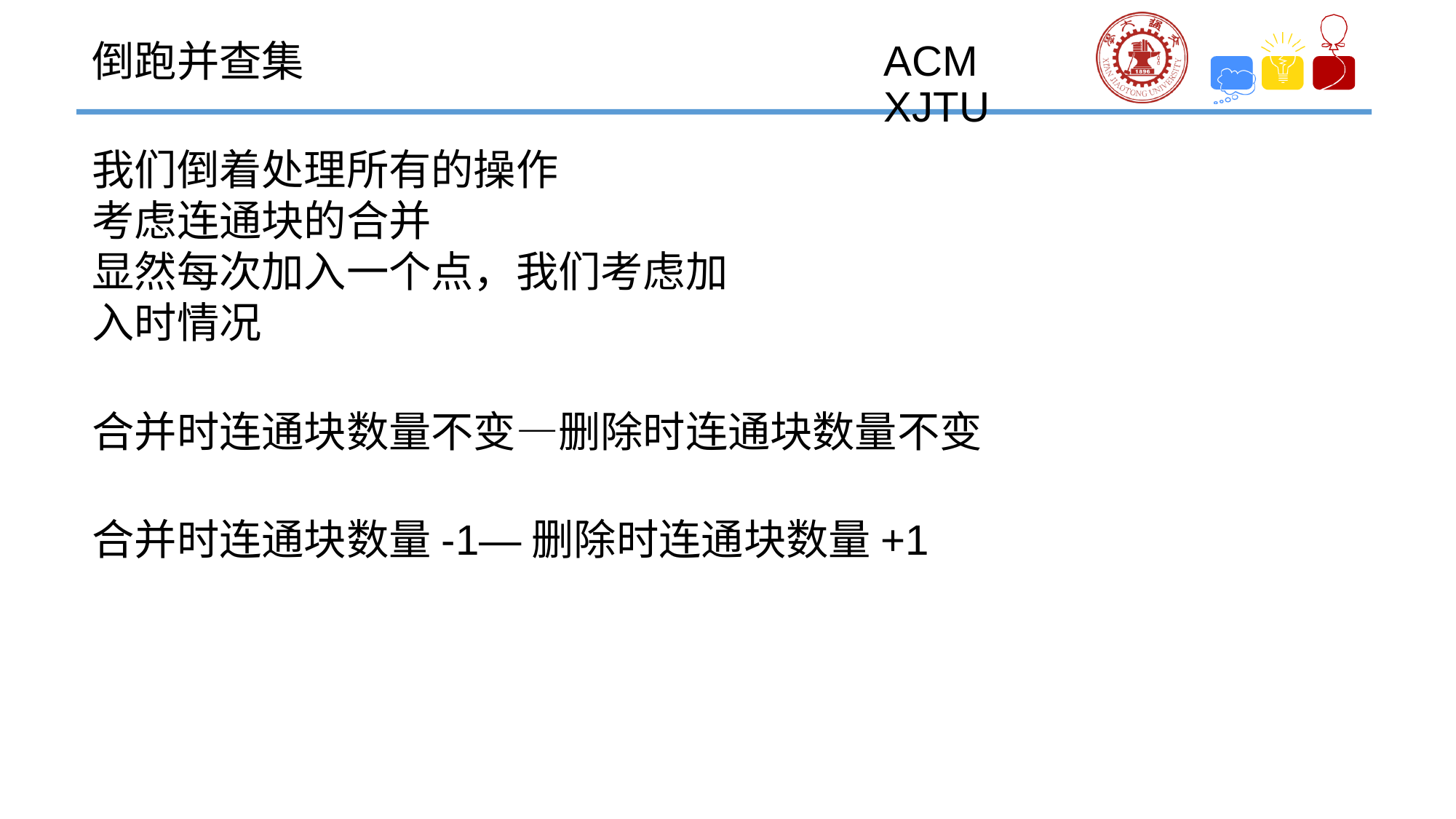

倒跑并查集
我们倒着处理所有的操作
考虑连通块的合并
显然每次加入一个点，我们考虑加入时情况
合并时连通块数量不变—删除时连通块数量不变
合并时连通块数量-1—删除时连通块数量+1